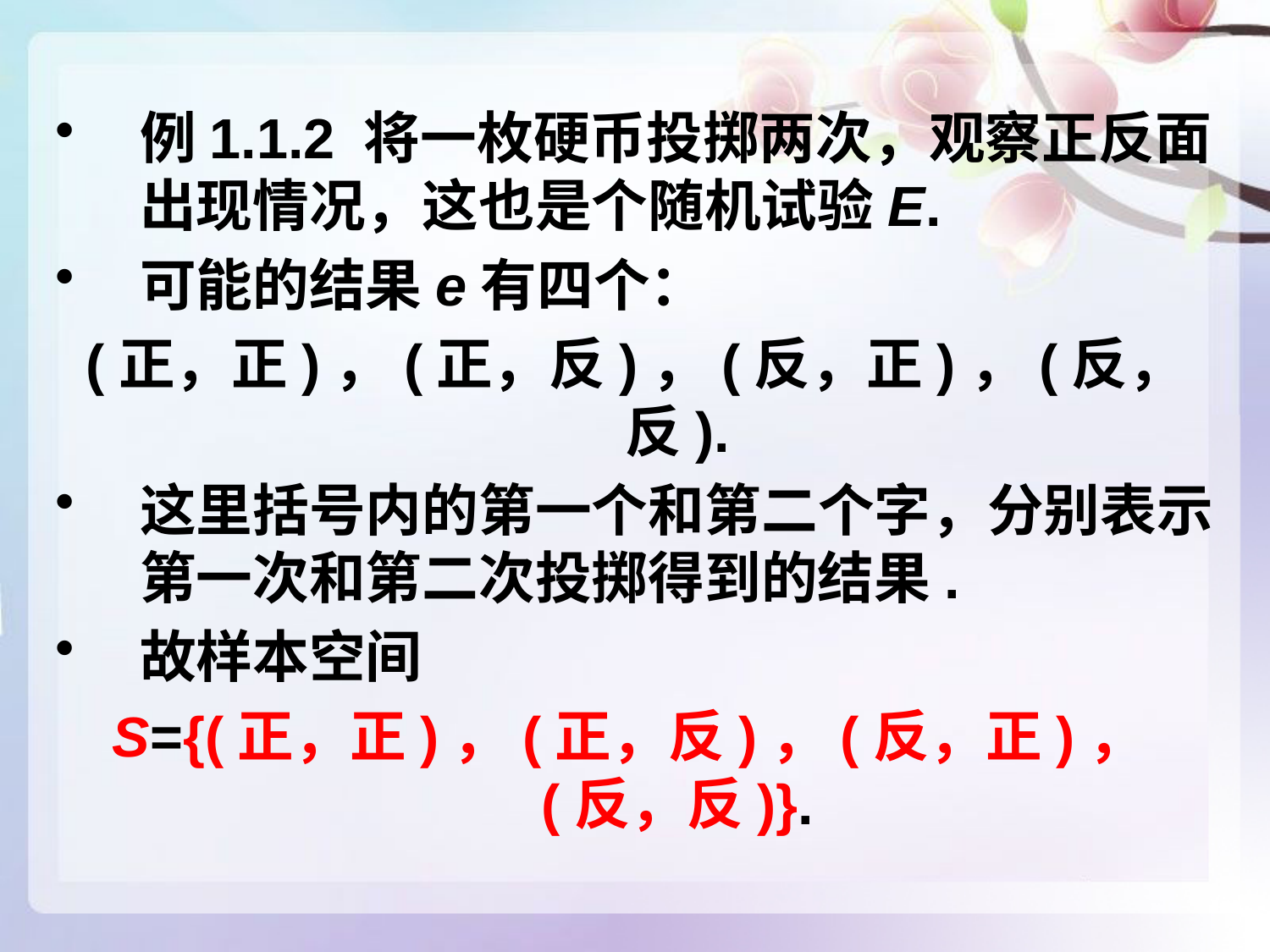

例1.1.2 将一枚硬币投掷两次，观察正反面出现情况，这也是个随机试验E.
可能的结果e有四个：
(正，正)，(正，反)，(反，正)，(反，反).
这里括号内的第一个和第二个字，分别表示第一次和第二次投掷得到的结果.
故样本空间
S={(正，正)，(正，反)，(反，正)，(反，反)}.